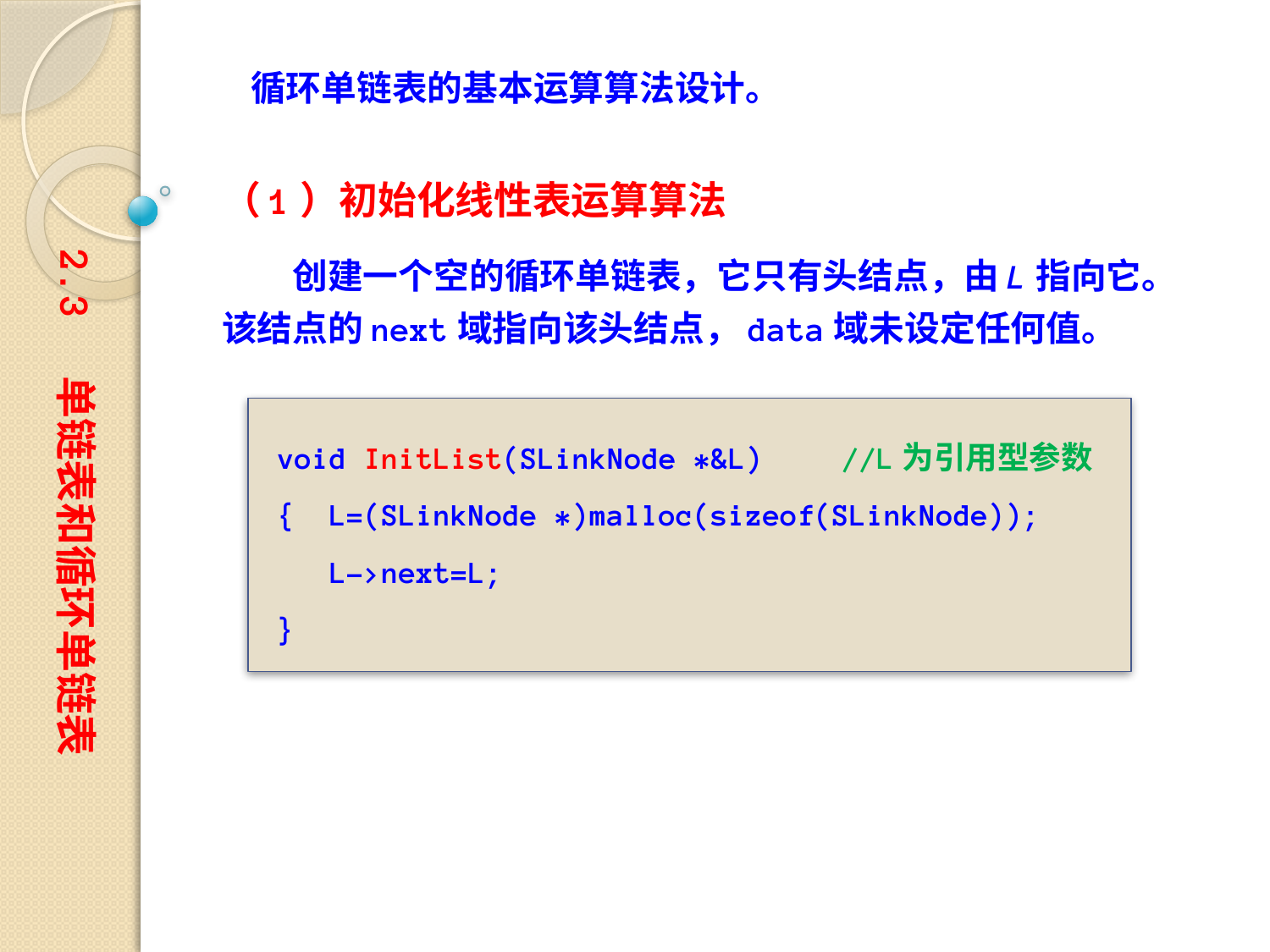

循环单链表的基本运算算法设计。
（1）初始化线性表运算算法
　　创建一个空的循环单链表，它只有头结点，由L指向它。该结点的next域指向该头结点，data域未设定任何值。
2.3  单链表和循环单链表
void InitList(SLinkNode *&L)　　//L为引用型参数
{  L=(SLinkNode *)malloc(sizeof(SLinkNode));
   L->next=L;
}